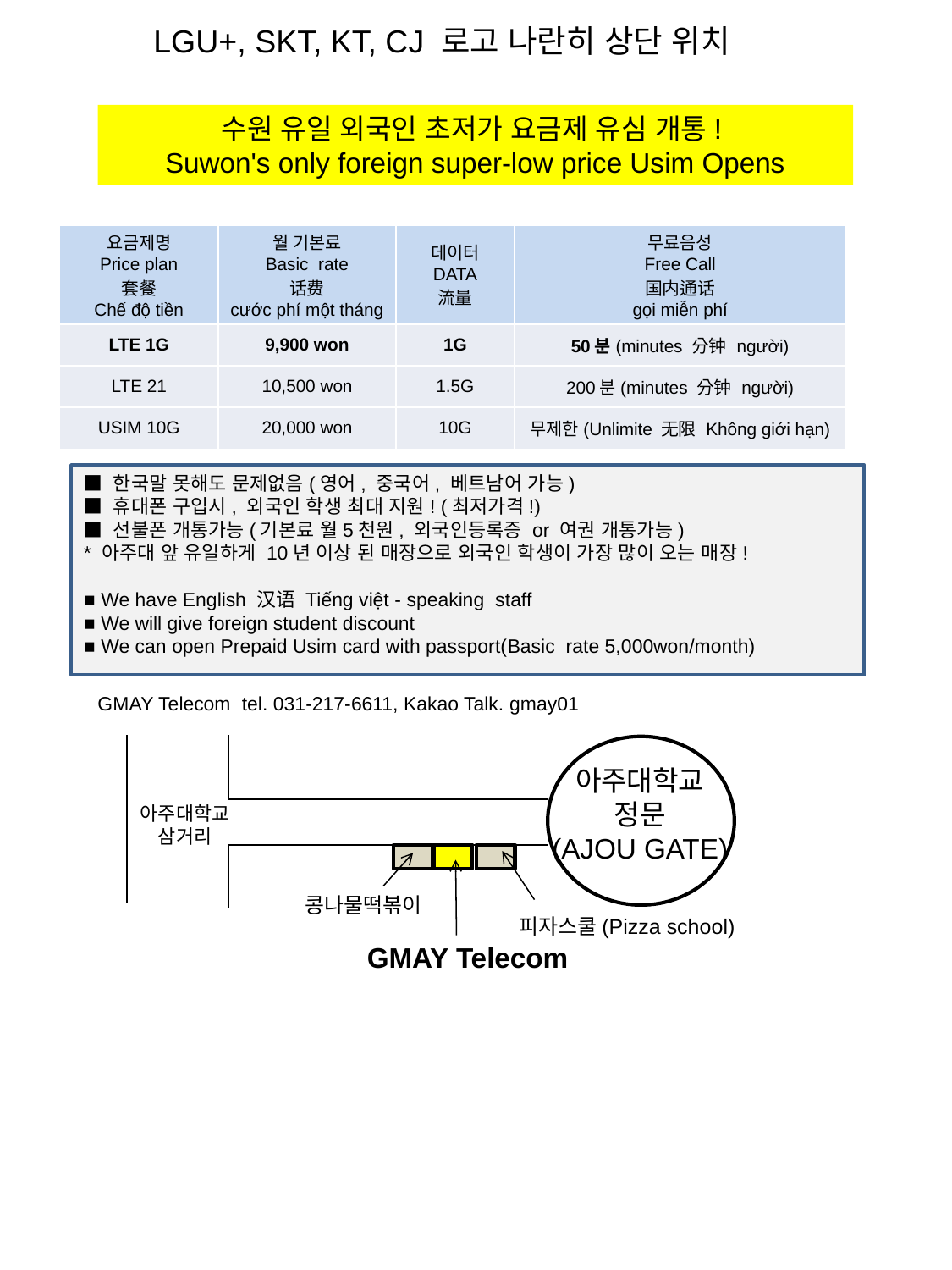

LGU+, SKT, KT, CJ 로고 나란히 상단 위치
수원 유일 외국인 초저가 요금제 유심 개통!
Suwon's only foreign super-low price Usim Opens
| 요금제명 Price plan 套餐 Chế độ tiền | 월 기본료 Basic rate 话费 cước phí một tháng | 데이터 DATA 流量 | 무료음성 Free Call 国内通话 gọi miễn phí |
| --- | --- | --- | --- |
| LTE 1G | 9,900 won | 1G | 50분(minutes 分钟 người) |
| LTE 21 | 10,500 won | 1.5G | 200분(minutes 分钟 người) |
| USIM 10G | 20,000 won | 10G | 무제한(Unlimite 无限 Không giới hạn) |
■ 한국말 못해도 문제없음(영어, 중국어, 베트남어 가능)
■ 휴대폰 구입시, 외국인 학생 최대 지원! (최저가격!)
■ 선불폰 개통가능(기본료 월5천원, 외국인등록증 or 여권 개통가능)
* 아주대 앞 유일하게 10년 이상 된 매장으로 외국인 학생이 가장 많이 오는 매장!

■ We have English 汉语 Tiếng việt - speaking  staff
■ We will give foreign student discount
■ We can open Prepaid Usim card with passport(Basic  rate 5,000won/month)

GMAY Telecom  tel. 031-217-6611, Kakao Talk. gmay01

아주대학교
정문
(AJOU GATE)
아주대학교
삼거리

콩나물떡볶이
피자스쿨(Pizza school)
GMAY Telecom